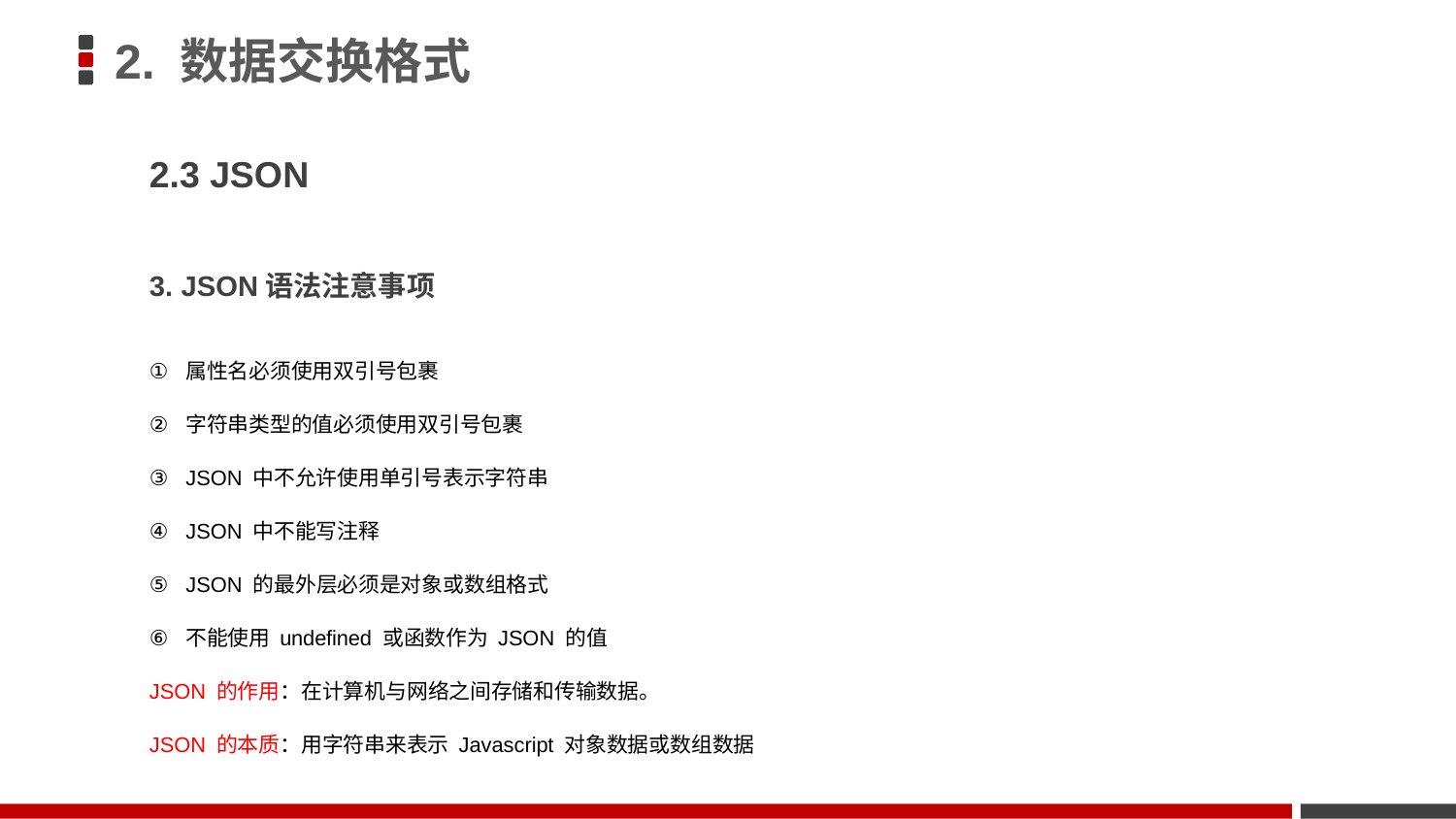

# 2. 数据交换格式
2.3 JSON
3. JSON语法注意事项
属性名必须使用双引号包裹
字符串类型的值必须使用双引号包裹
JSON 中不允许使用单引号表示字符串
JSON 中不能写注释
JSON 的最外层必须是对象或数组格式
不能使用 undefined 或函数作为 JSON 的值
JSON 的作用：在计算机与网络之间存储和传输数据。
JSON 的本质：用字符串来表示 Javascript 对象数据或数组数据